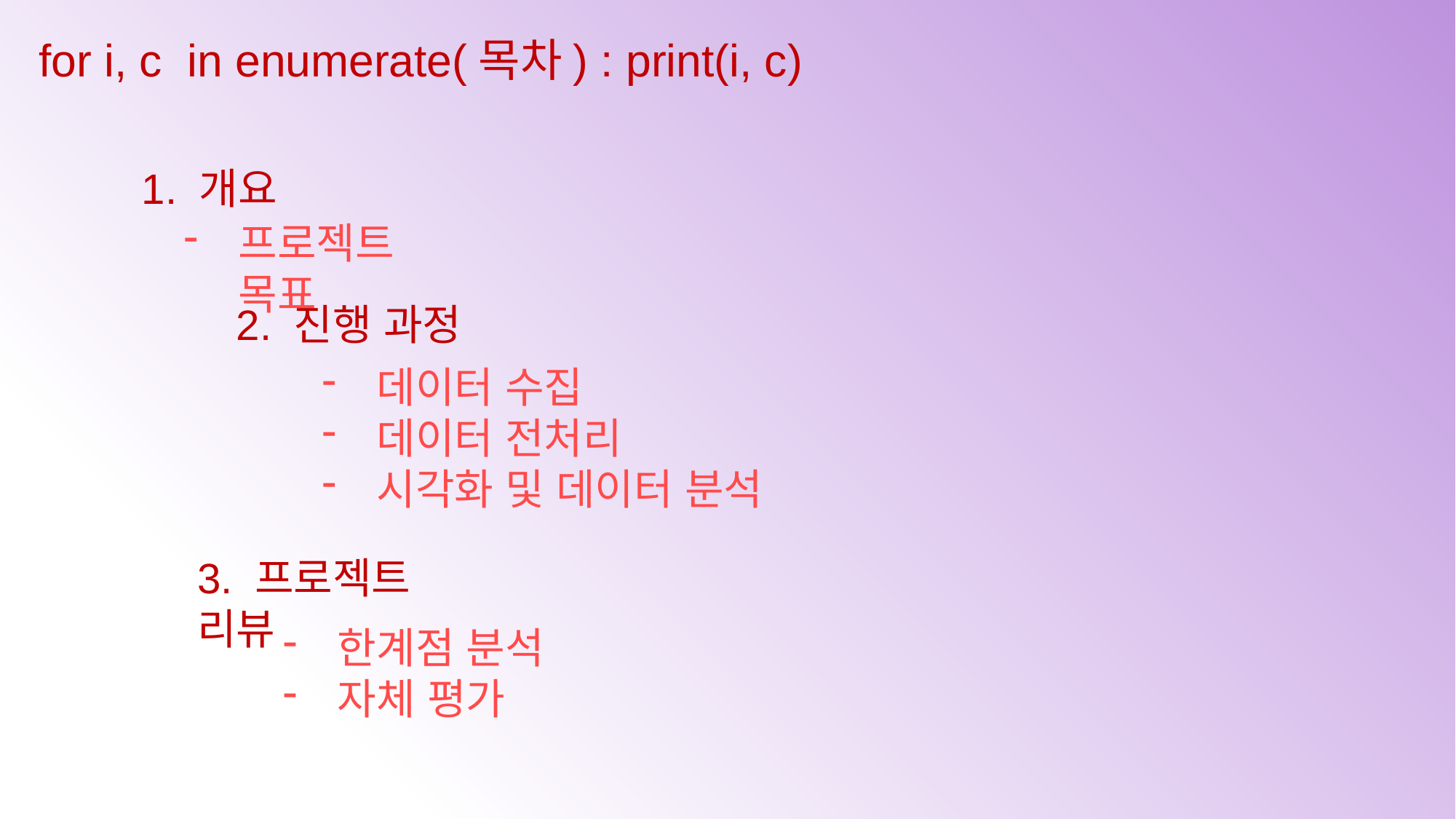

for i, c  in enumerate(목차) : print(i, c)
1. 개요
프로젝트 목표
2. 진행 과정
데이터 수집
데이터 전처리
시각화 및 데이터 분석
3. 프로젝트 리뷰
한계점 분석
자체 평가